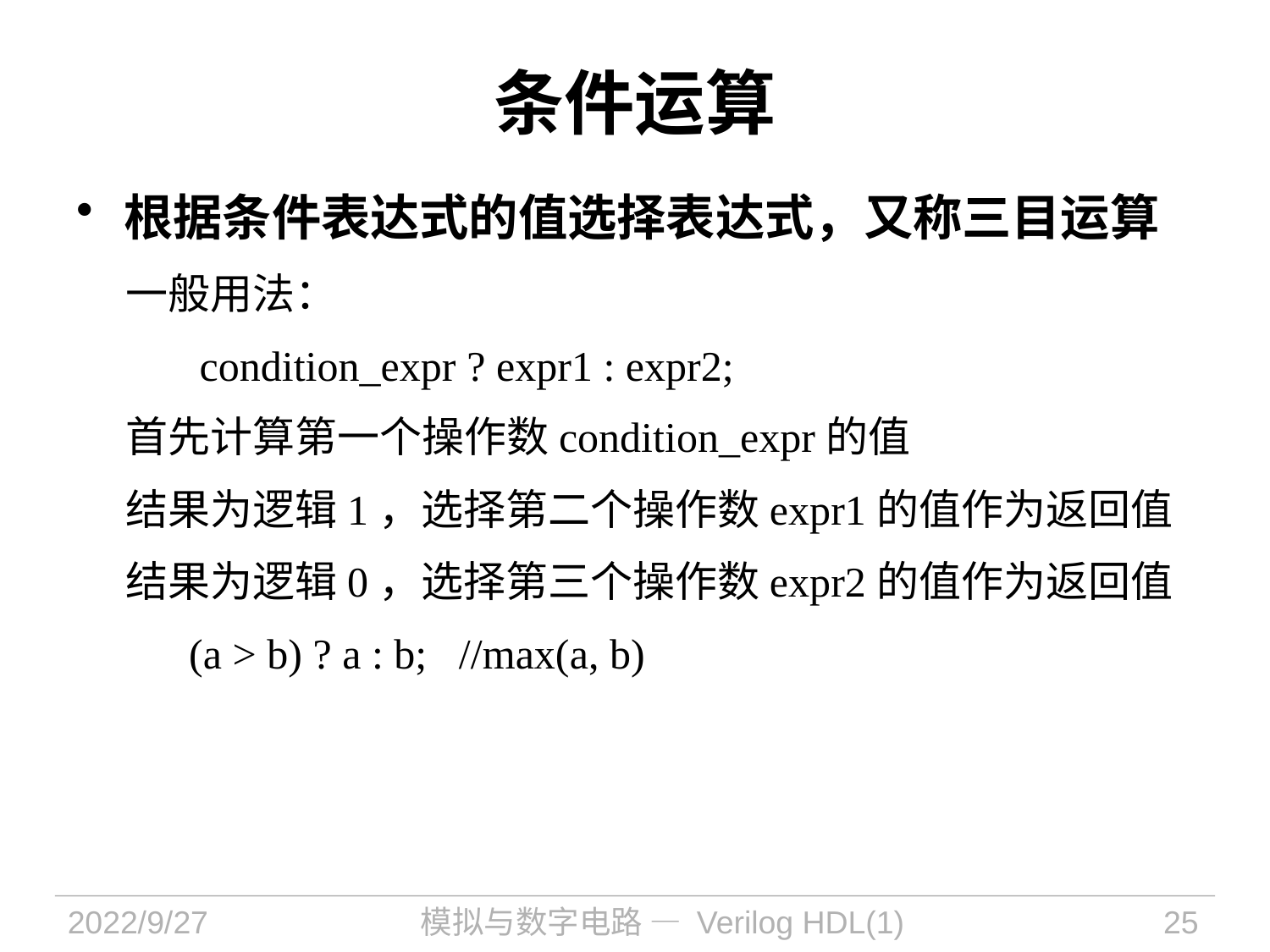

# 条件运算
根据条件表达式的值选择表达式，又称三目运算
一般用法：
       condition_expr ? expr1 : expr2;
首先计算第一个操作数condition_expr的值
结果为逻辑1，选择第二个操作数expr1的值作为返回值
结果为逻辑0，选择第三个操作数expr2的值作为返回值
      (a > b) ? a : b;   //max(a, b)

2022/9/27
模拟与数字电路 — Verilog HDL(1)
25